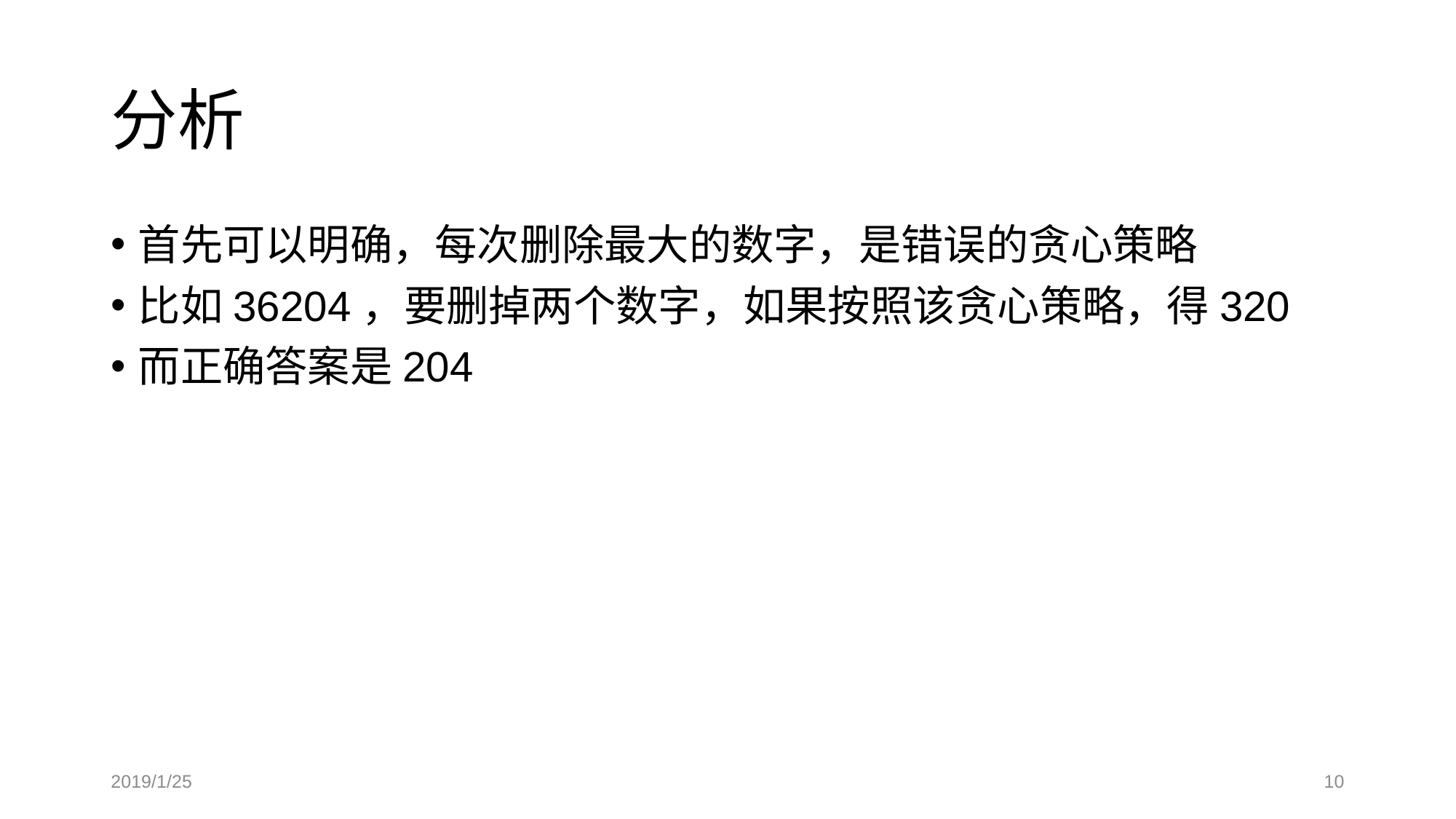

# 分析
首先可以明确，每次删除最大的数字，是错误的贪心策略
比如36204，要删掉两个数字，如果按照该贪心策略，得320
而正确答案是204
2019/1/25
10